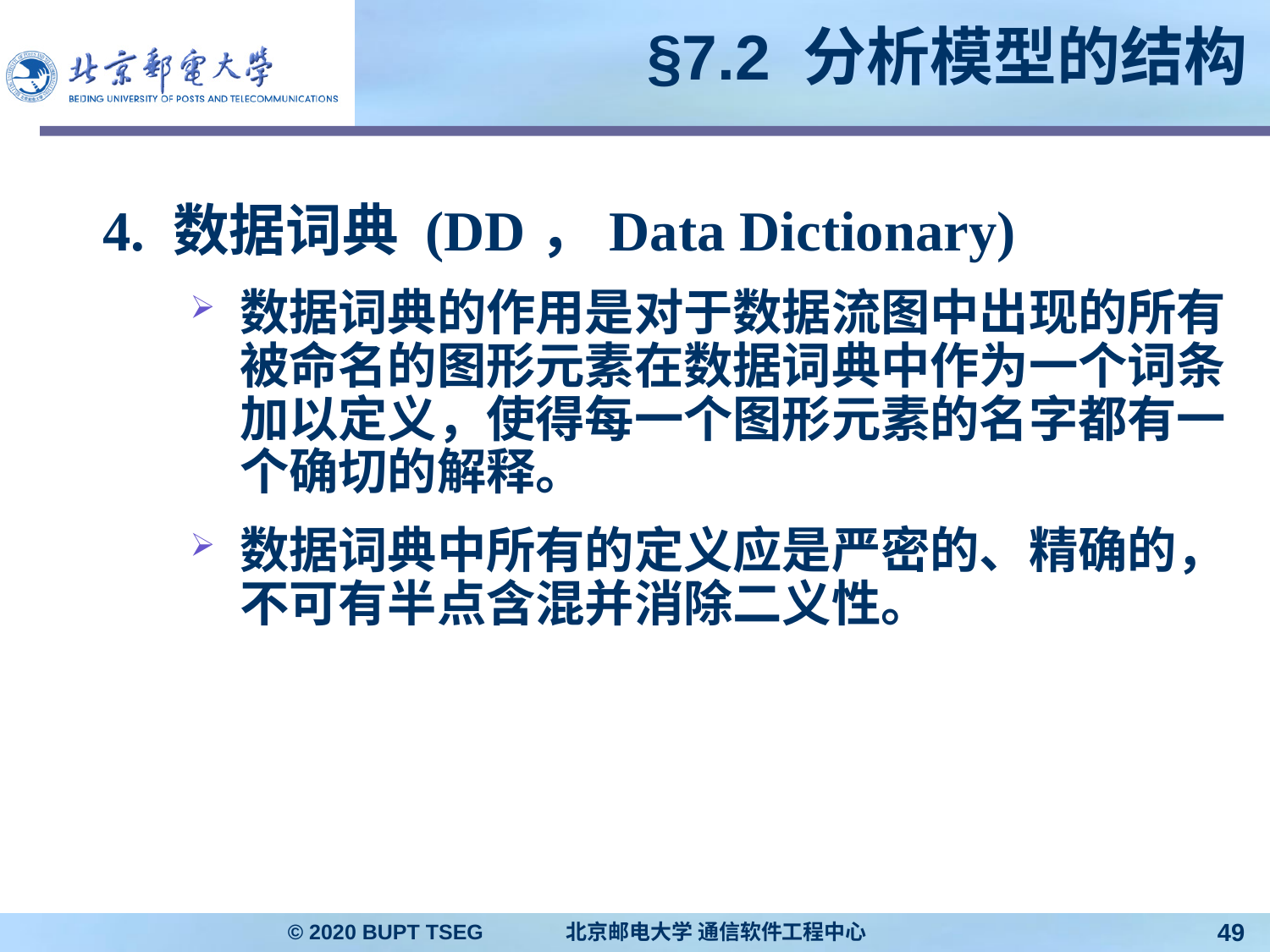

# §7.2 分析模型的结构
4. 数据词典 (DD，Data Dictionary)
数据词典的作用是对于数据流图中出现的所有被命名的图形元素在数据词典中作为一个词条加以定义，使得每一个图形元素的名字都有一个确切的解释。
数据词典中所有的定义应是严密的、精确的，不可有半点含混并消除二义性。
© 2020 BUPT TSEG             北京邮电大学 通信软件工程中心